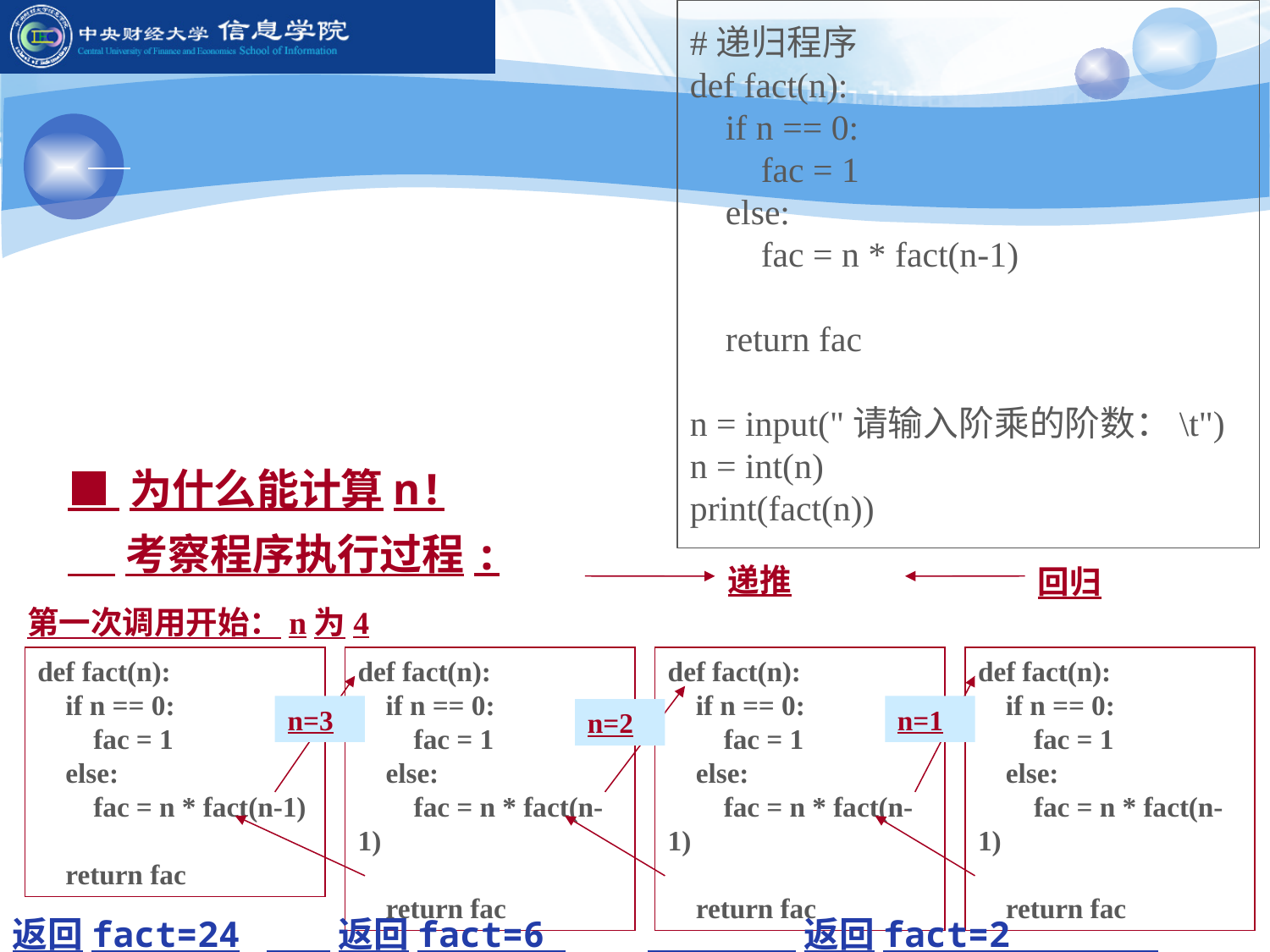

#递归程序
def fact(n):
    if n == 0:
        fac = 1
    else:
        fac = n * fact(n-1)

    return fac

n = input("请输入阶乘的阶数：\t")
n = int(n)
print(fact(n))
#

■ 为什么能计算n!
     考察程序执行过程:
递推
回归

第一次调用开始：n为4
def fact(n):
    if n == 0:
        fac = 1
    else:
        fac = n * fact(n-1)

    return fac
def fact(n):
    if n == 0:
        fac = 1
    else:
        fac = n * fact(n-1)

    return fac
def fact(n):
    if n == 0:
        fac = 1
    else:
        fac = n * fact(n-1)

    return fac
def fact(n):
    if n == 0:
        fac = 1
    else:
        fac = n * fact(n-1)

    return fac

n=3
n=1
n=2

返回fact=24	   返回fact=6 	       返回fact=2        返回fact=1